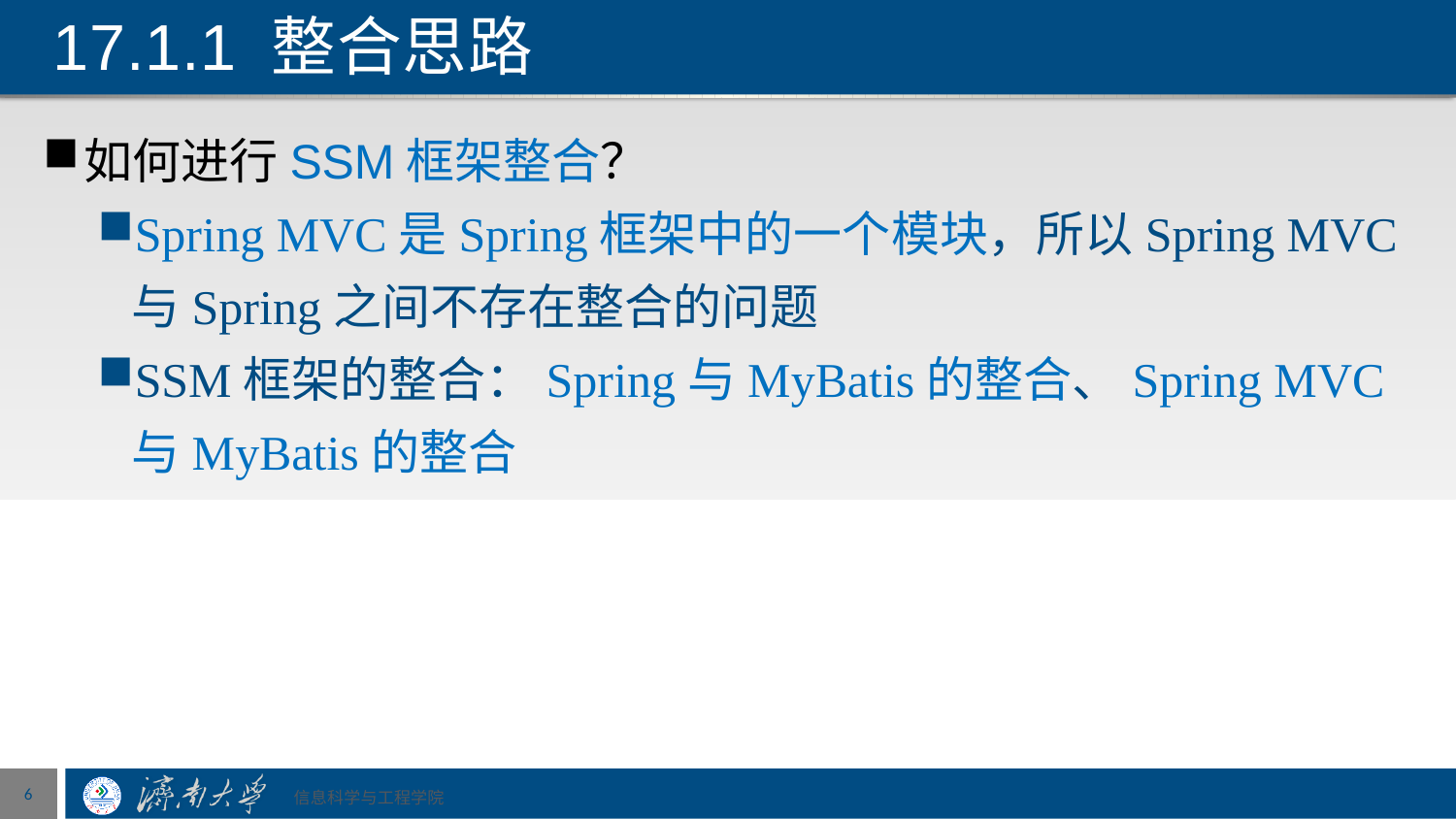

# 17.1.1 整合思路
如何进行SSM框架整合？
Spring MVC是Spring框架中的一个模块，所以Spring MVC与Spring之间不存在整合的问题
SSM框架的整合：Spring与MyBatis的整合、Spring MVC与MyBatis的整合